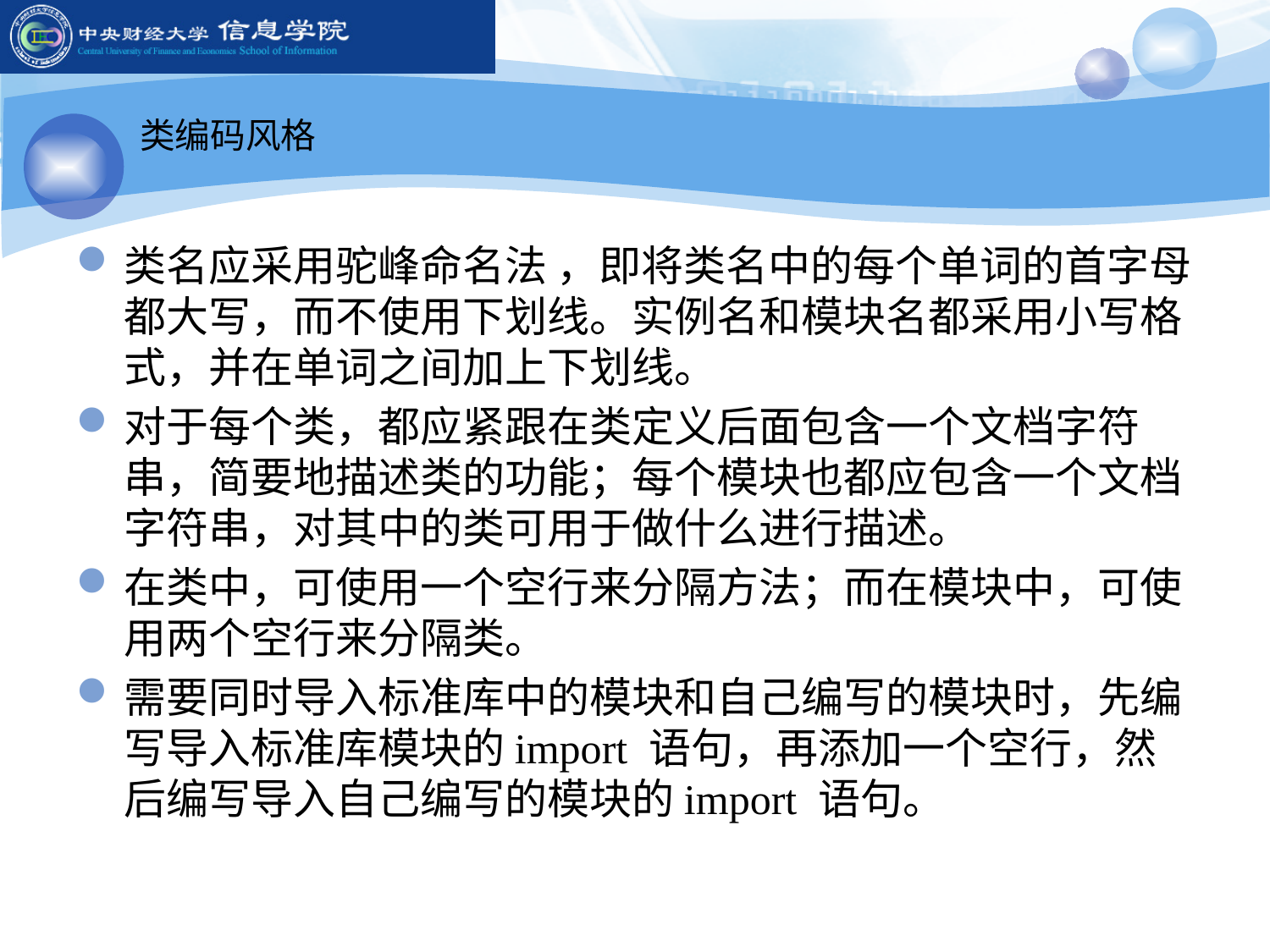

类编码风格
类名应采用驼峰命名法 ，即将类名中的每个单词的首字母都大写，而不使用下划线。实例名和模块名都采用小写格式，并在单词之间加上下划线。
对于每个类，都应紧跟在类定义后面包含一个文档字符串，简要地描述类的功能；每个模块也都应包含一个文档字符串，对其中的类可用于做什么进行描述。
在类中，可使用一个空行来分隔方法；而在模块中，可使用两个空行来分隔类。
需要同时导入标准库中的模块和自己编写的模块时，先编写导入标准库模块的import 语句，再添加一个空行，然后编写导入自己编写的模块的import 语句。